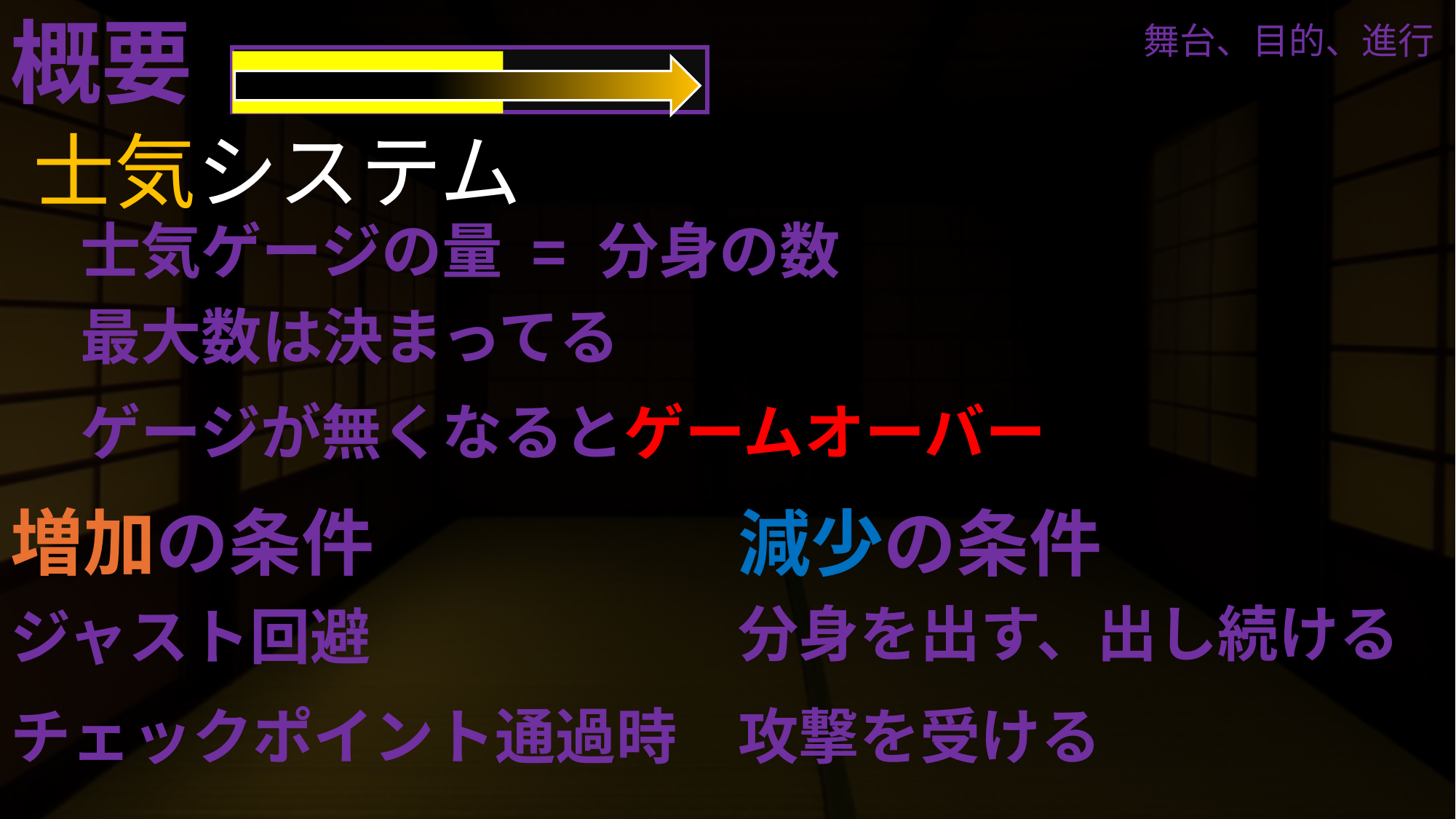

概要
舞台、目的、進行

士気システム
士気ゲージの量 = 分身の数
最大数は決まってる
ゲージが無くなるとゲームオーバー
増加の条件
減少の条件
分身を出す、出し続ける
ジャスト回避
チェックポイント通過時
攻撃を受ける